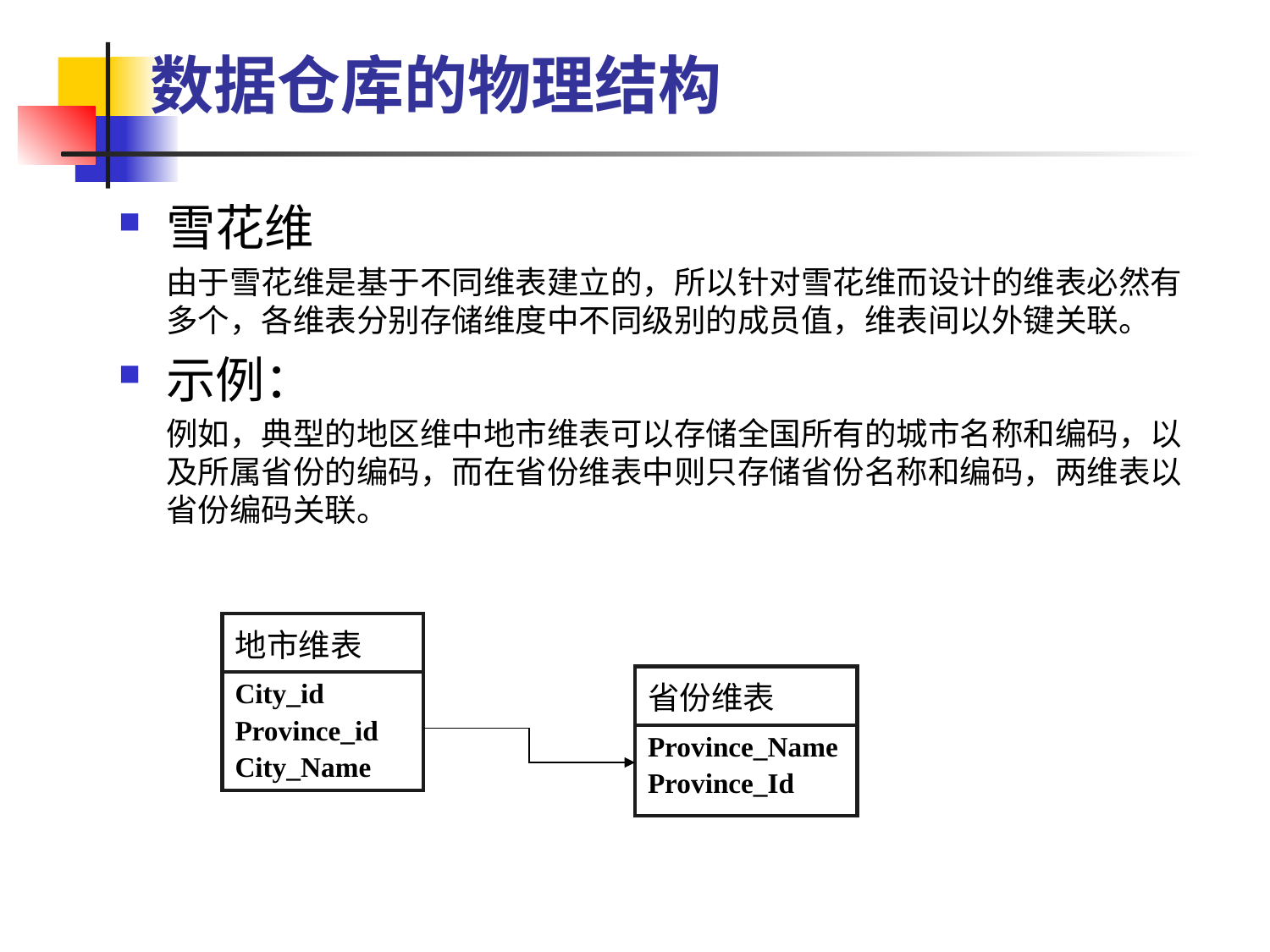

# 数据仓库的物理结构
雪花维
	由于雪花维是基于不同维表建立的，所以针对雪花维而设计的维表必然有多个，各维表分别存储维度中不同级别的成员值，维表间以外键关联。
示例：
	例如，典型的地区维中地市维表可以存储全国所有的城市名称和编码，以及所属省份的编码，而在省份维表中则只存储省份名称和编码，两维表以省份编码关联。
| 地市维表 |
| --- |
| City\_id Province\_id City\_Name |
| 省份维表 |
| --- |
| Province\_Name Province\_Id |